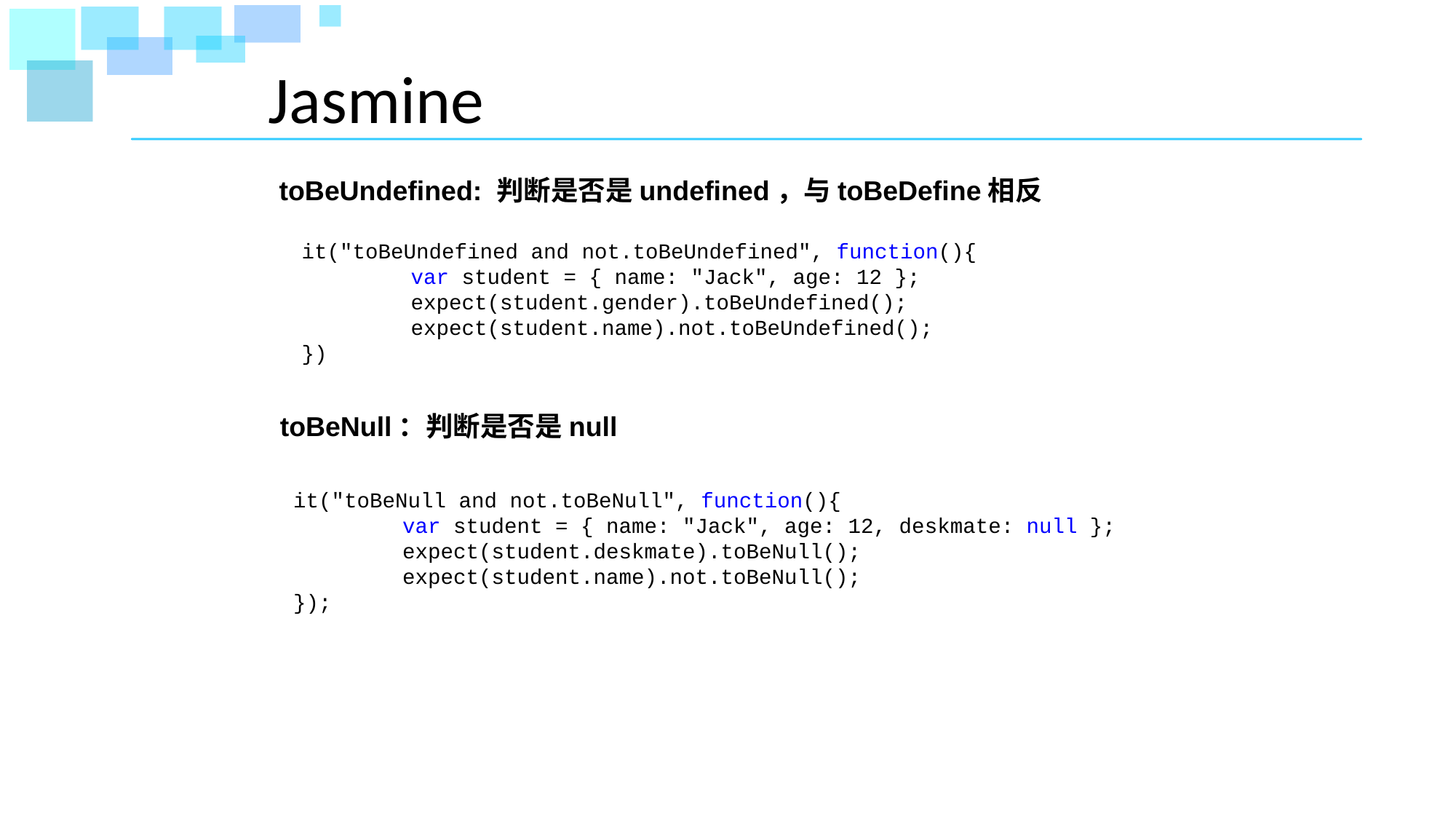

# Jasmine
toBeUndefined: 判断是否是undefined，与toBeDefine相反
it("toBeUndefined and not.toBeUndefined", function(){
	var student = { name: "Jack", age: 12 };
	expect(student.gender).toBeUndefined();
	expect(student.name).not.toBeUndefined();
})
toBeNull：判断是否是null
it("toBeNull and not.toBeNull", function(){
	var student = { name: "Jack", age: 12, deskmate: null };
	expect(student.deskmate).toBeNull();
	expect(student.name).not.toBeNull();
});